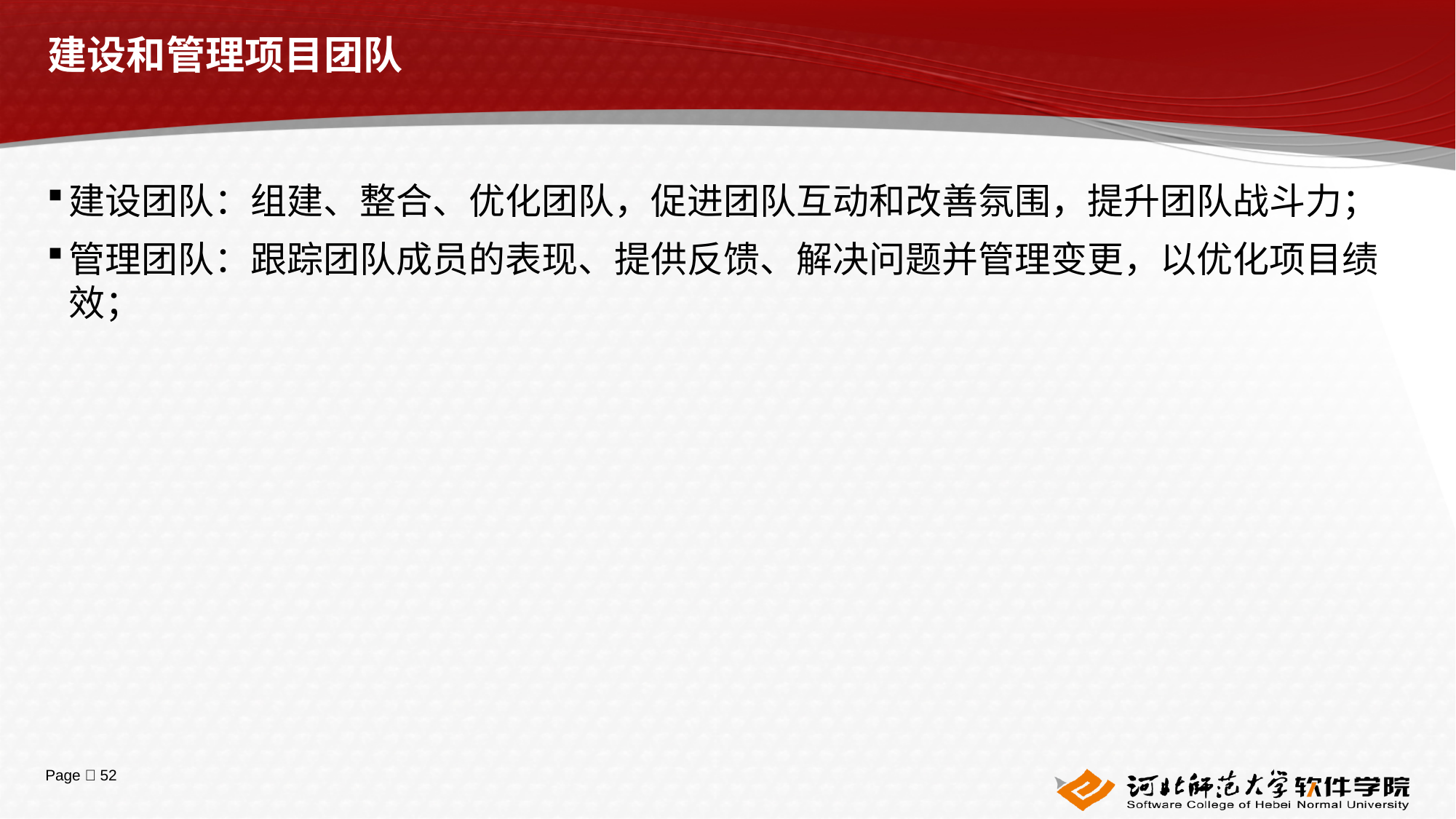

# 建设和管理项目团队
建设团队：组建、整合、优化团队，促进团队互动和改善氛围，提升团队战斗力；
管理团队：跟踪团队成员的表现、提供反馈、解决问题并管理变更，以优化项目绩效；